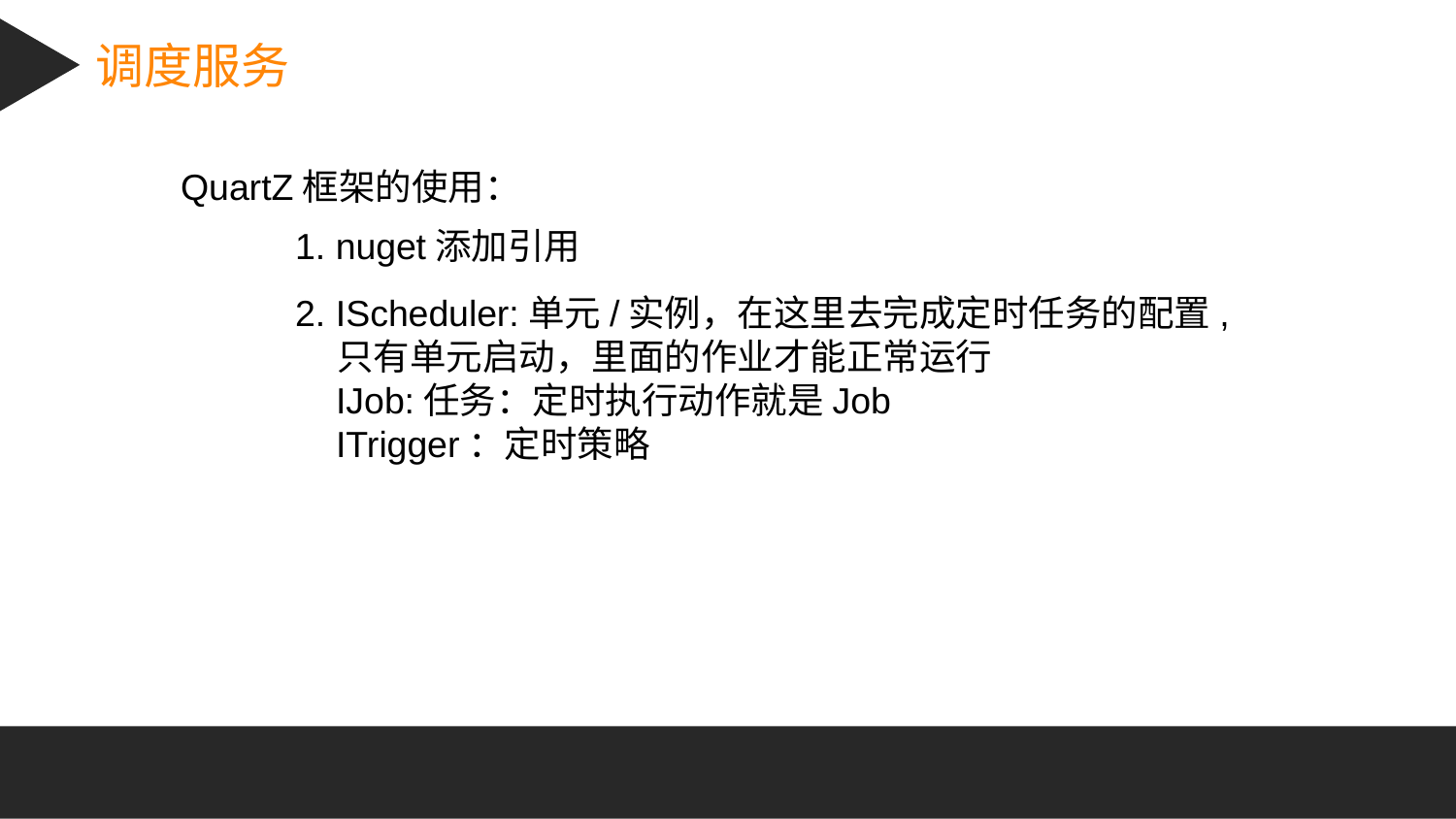

调度服务
QuartZ框架的使用：
1. nuget添加引用
2. IScheduler:单元/实例，在这里去完成定时任务的配置,
    只有单元启动，里面的作业才能正常运行
    IJob:任务：定时执行动作就是Job
    ITrigger：定时策略